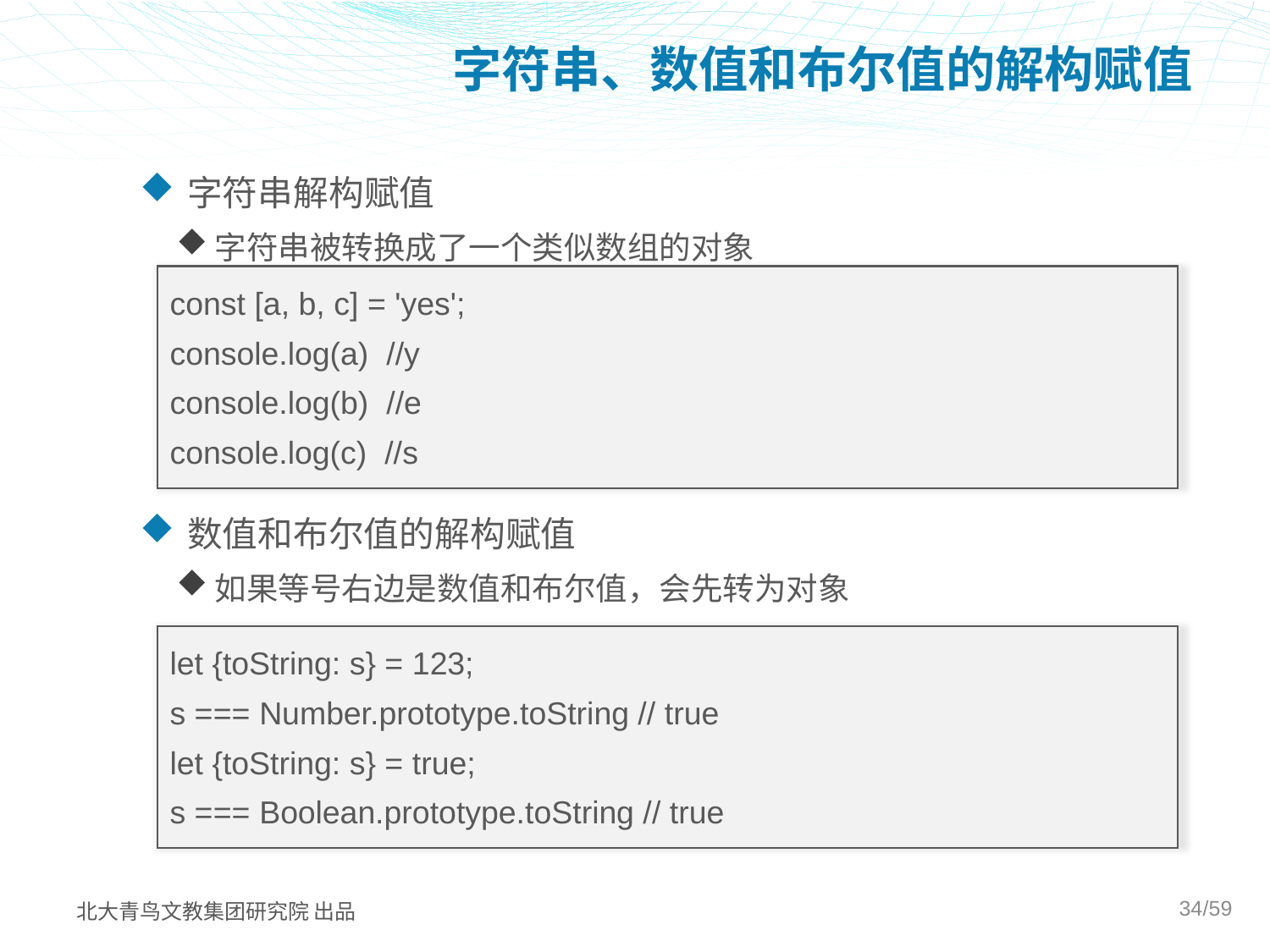

# 字符串、数值和布尔值的解构赋值
字符串解构赋值
字符串被转换成了一个类似数组的对象

数值和布尔值的解构赋值
如果等号右边是数值和布尔值，会先转为对象

const [a, b, c] = 'yes';
console.log(a)  //y
console.log(b)  //e
console.log(c)  //s
let {toString: s} = 123;
s === Number.prototype.toString // true
let {toString: s} = true;
s === Boolean.prototype.toString // true
34/59